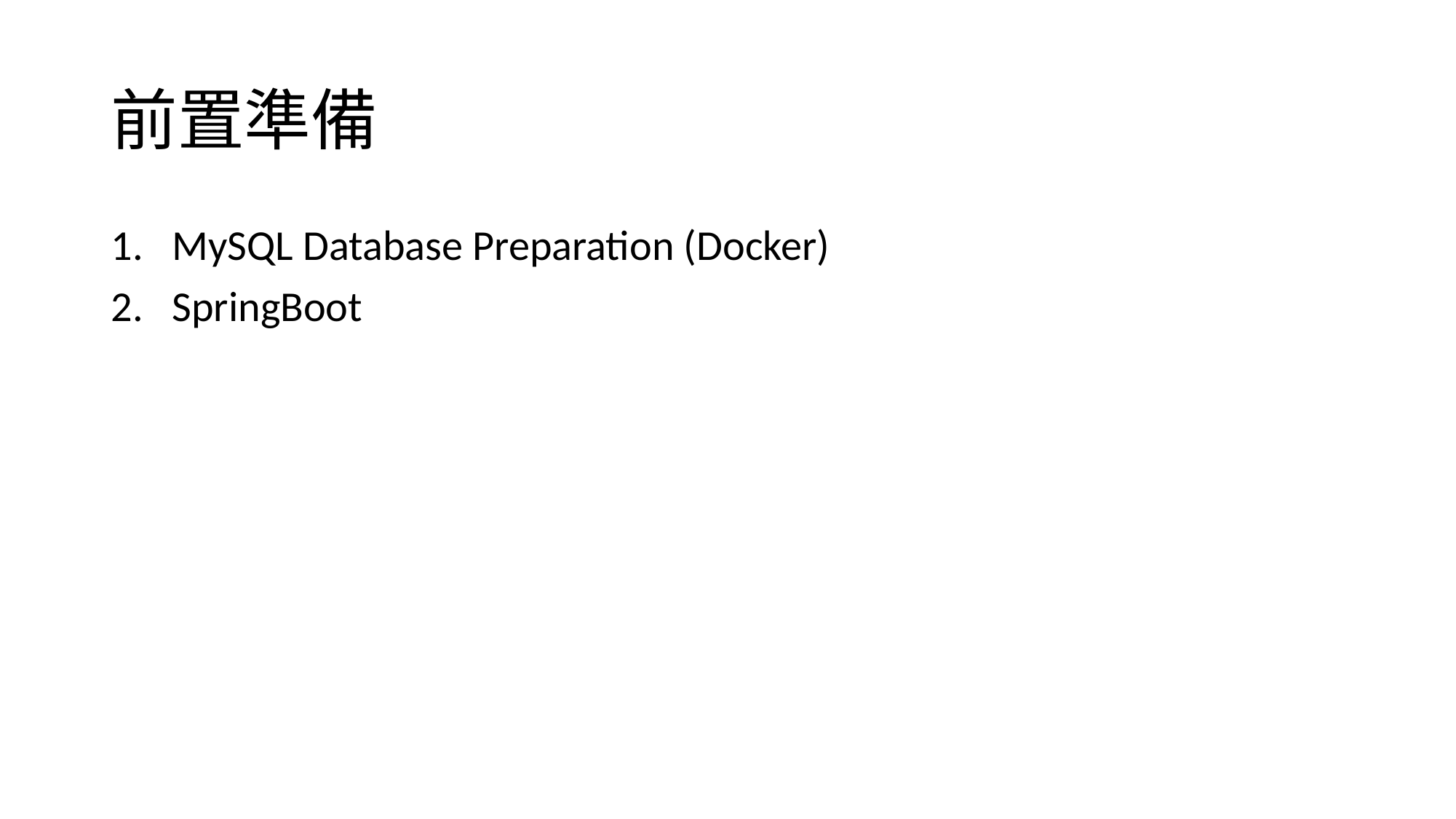

# 前置準備
MySQL Database Preparation (Docker)
SpringBoot